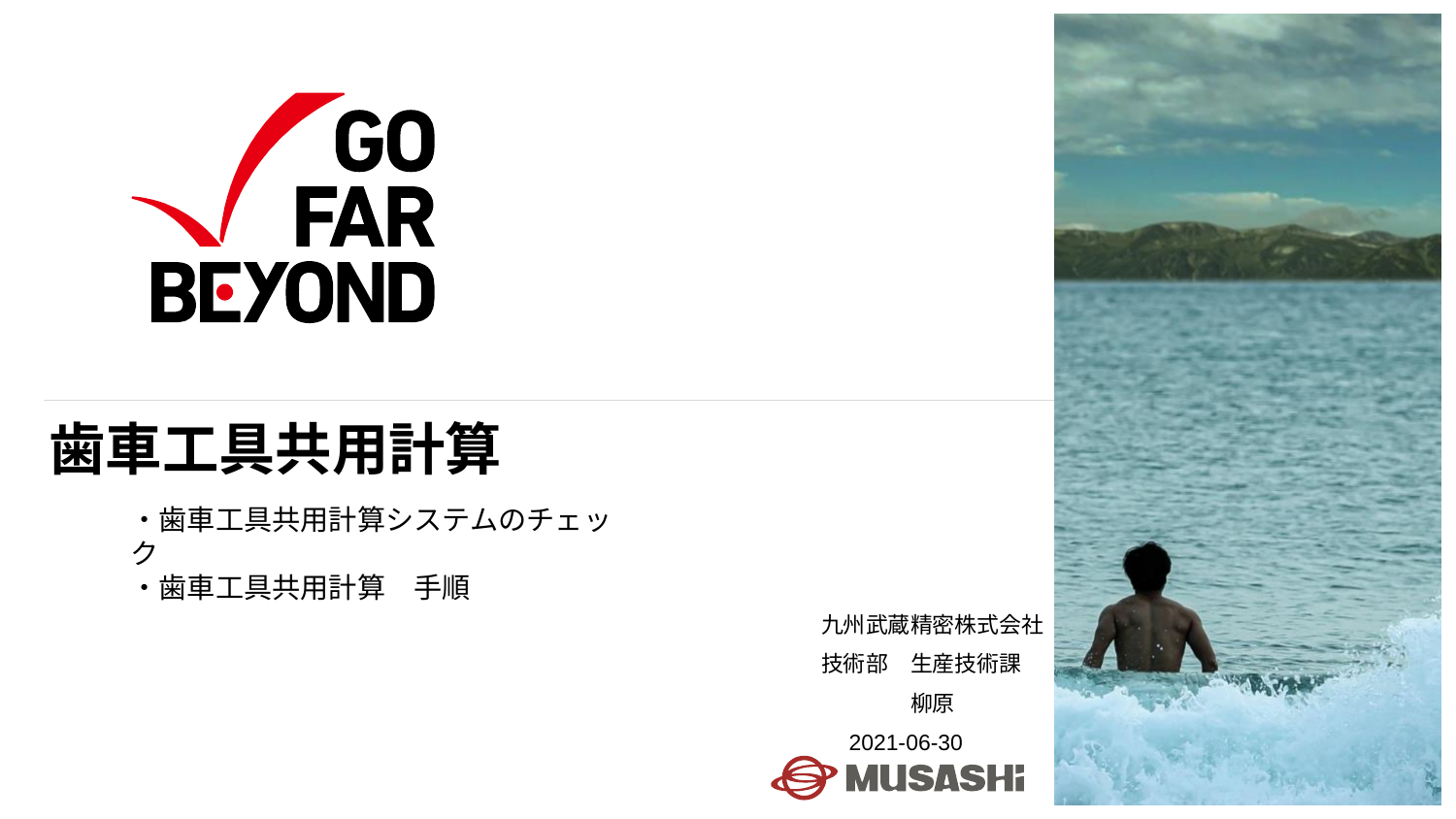

# 歯車工具共用計算
・歯車工具共用計算システムのチェック
・歯車工具共用計算　手順
九州武蔵精密株式会社
技術部　生産技術課
　　　　柳原
　2021-06-30